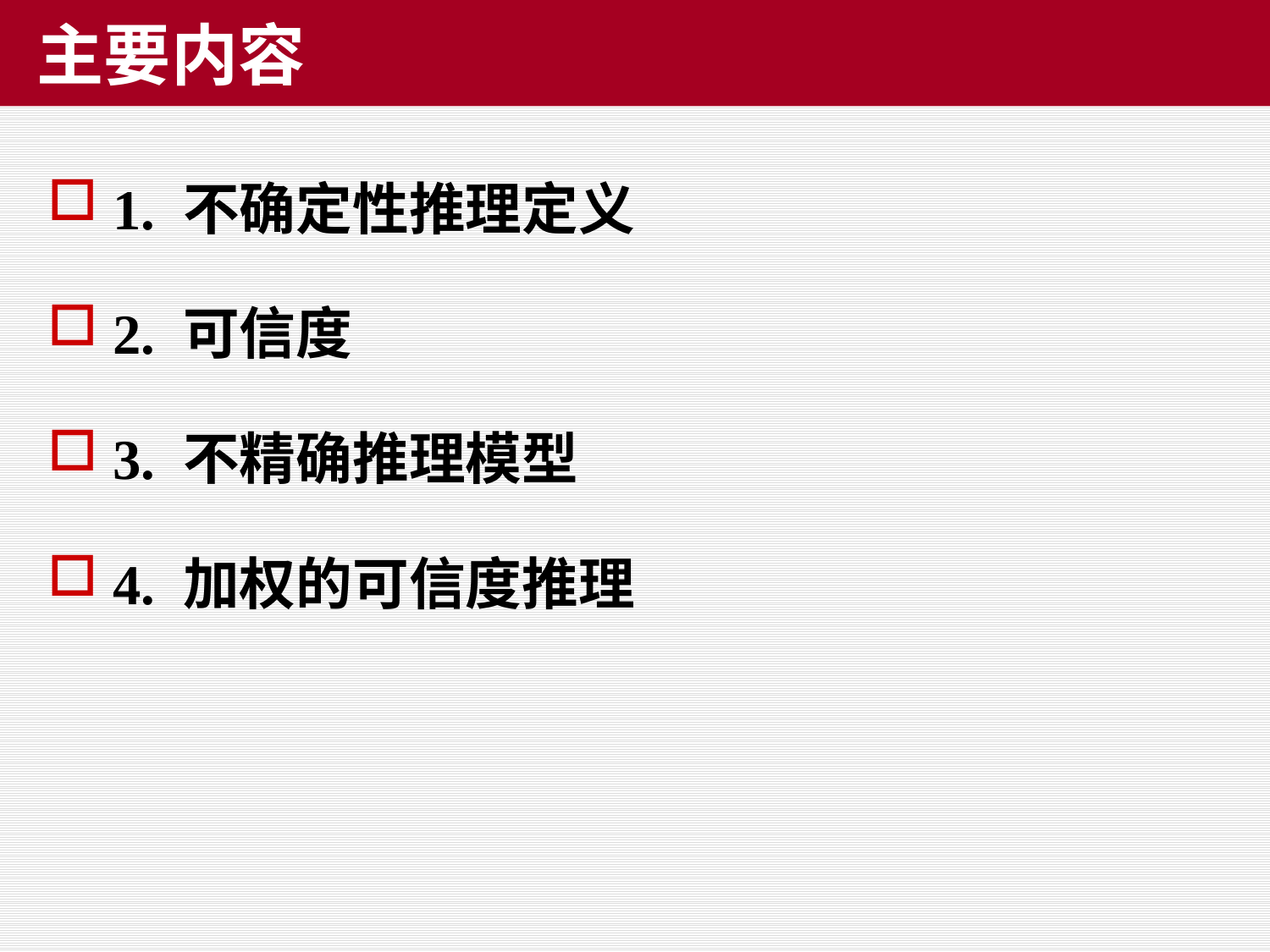

主要内容
1. 不确定性推理定义
2. 可信度
3. 不精确推理模型
4. 加权的可信度推理